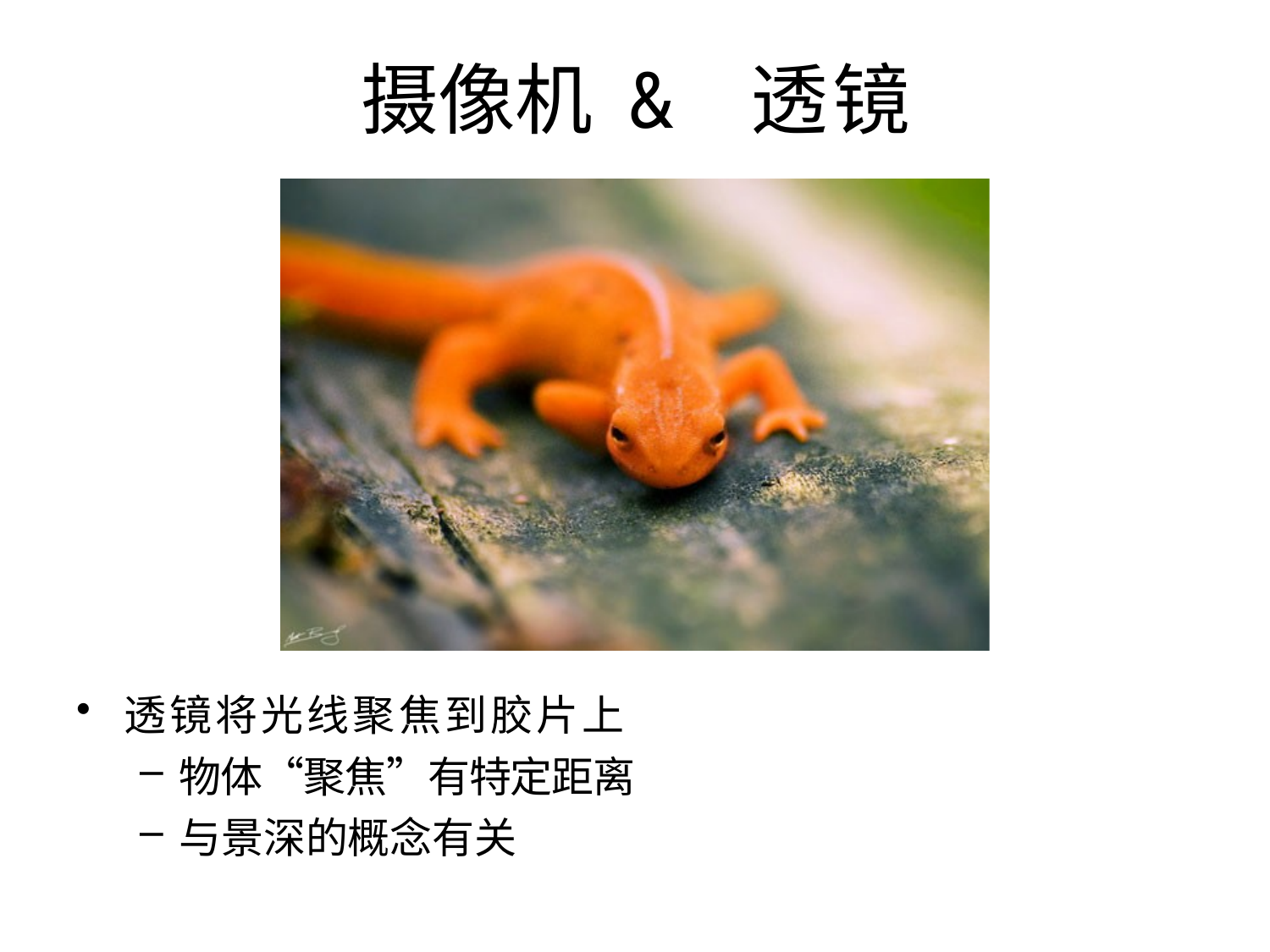

# 摄像机 & 透镜

透镜将光线聚焦到胶片上
物体“聚焦”有特定距离
与景深的概念有关